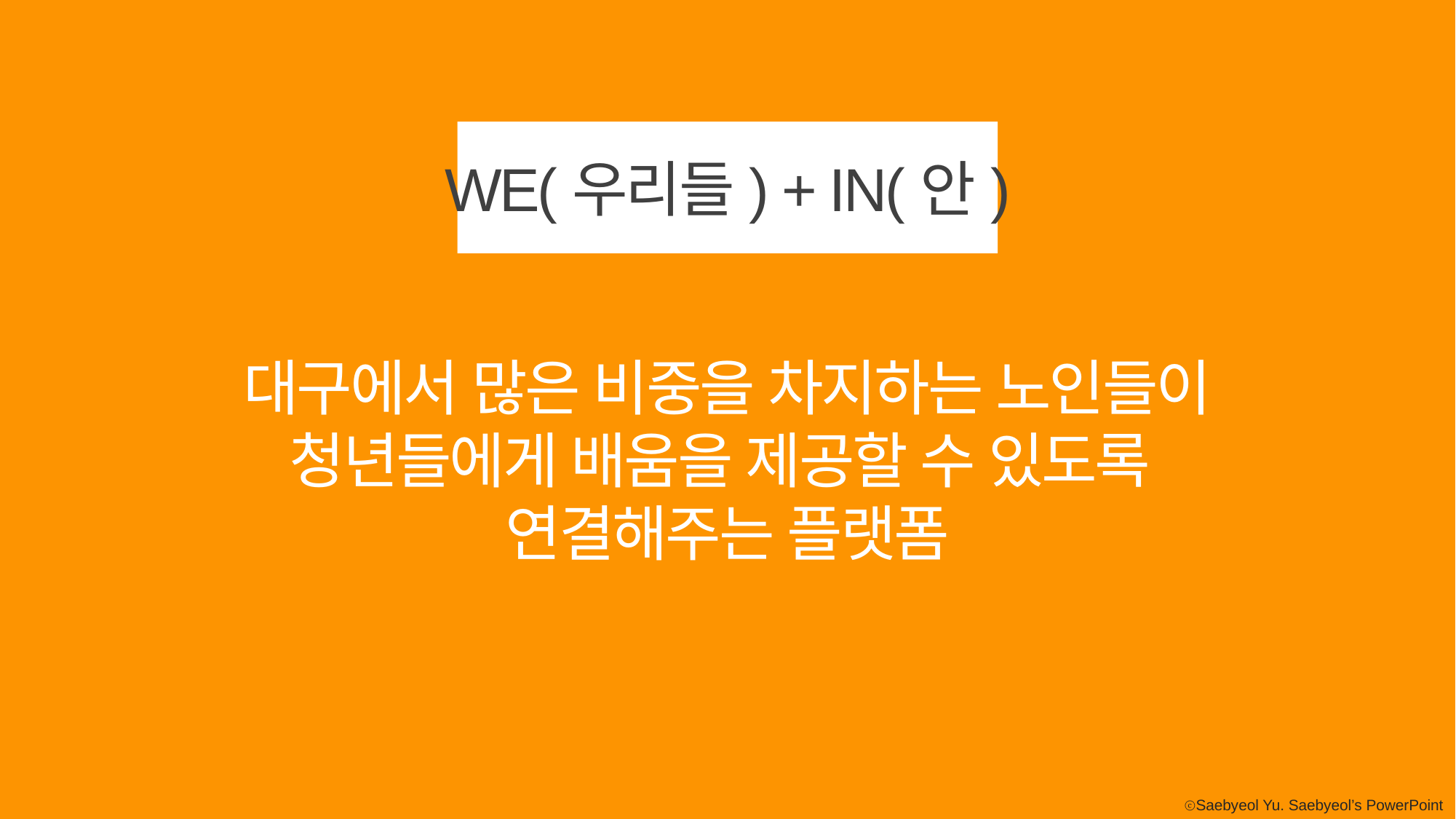

WE(우리들) + IN(안)
대구에서 많은 비중을 차지하는 노인들이
청년들에게 배움을 제공할 수 있도록
연결해주는 플랫폼